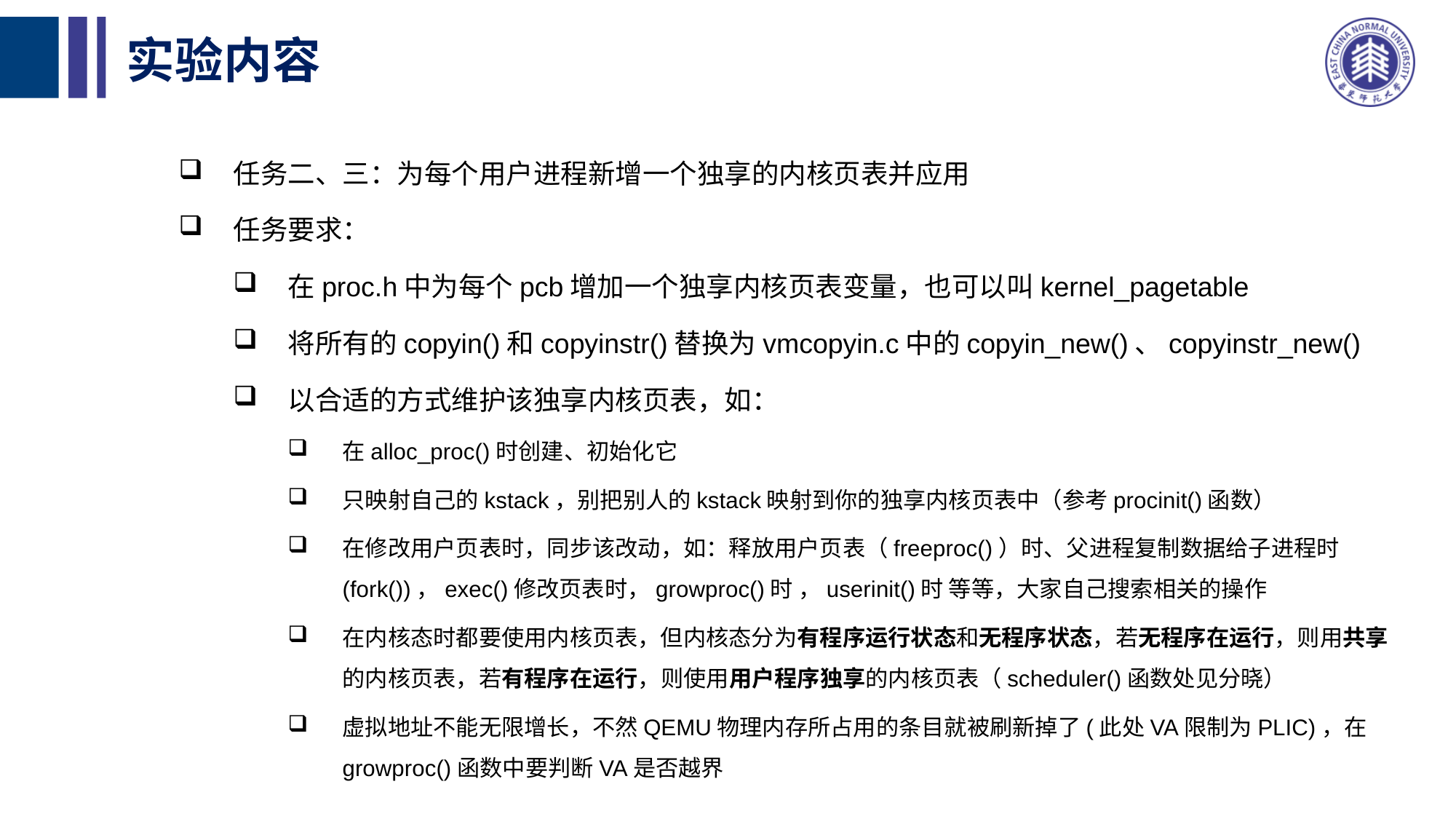

# 实验内容
任务二、三：为每个用户进程新增一个独享的内核页表并应用
任务要求：
在proc.h中为每个pcb增加一个独享内核页表变量，也可以叫kernel_pagetable
将所有的copyin()和copyinstr()替换为vmcopyin.c中的copyin_new()、copyinstr_new()
以合适的方式维护该独享内核页表，如：
在alloc_proc()时创建、初始化它
只映射自己的kstack，别把别人的kstack映射到你的独享内核页表中（参考procinit()函数）
在修改用户页表时，同步该改动，如：释放用户页表（freeproc()）时、父进程复制数据给子进程时(fork())，exec()修改页表时，growproc()时 ，userinit()时 等等，大家自己搜索相关的操作
在内核态时都要使用内核页表，但内核态分为有程序运行状态和无程序状态，若无程序在运行，则用共享的内核页表，若有程序在运行，则使用用户程序独享的内核页表（scheduler()函数处见分晓）
虚拟地址不能无限增长，不然QEMU物理内存所占用的条目就被刷新掉了(此处VA限制为PLIC)，在growproc()函数中要判断VA是否越界